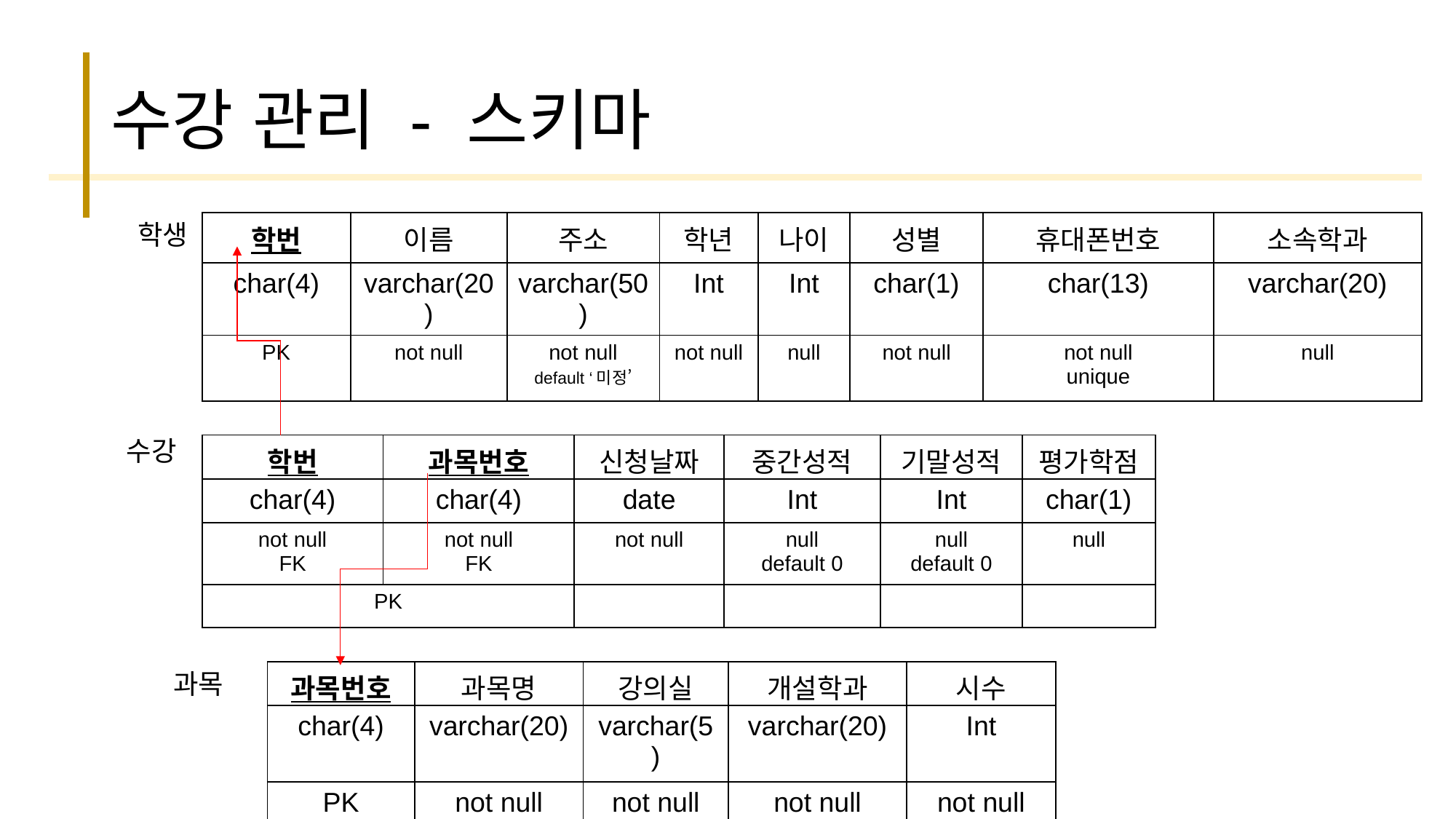

# 수강 관리 - 스키마
학생
| 학번 | 이름 | 주소 | 학년 | 나이 | 성별 | 휴대폰번호 | 소속학과 |
| --- | --- | --- | --- | --- | --- | --- | --- |
| char(4) | varchar(20) | varchar(50) | Int | Int | char(1) | char(13) | varchar(20) |
| PK | not null | not null default ‘미정’ | not null | null | not null | not null unique | null |
수강
| 학번 | 과목번호 | 신청날짜 | 중간성적 | 기말성적 | 평가학점 |
| --- | --- | --- | --- | --- | --- |
| char(4) | char(4) | date | Int | Int | char(1) |
| not null FK | not null FK | not null | null default 0 | null default 0 | null |
| PK |  |  |  |  |  |
과목
| 과목번호 | 과목명 | 강의실 | 개설학과 | 시수 |
| --- | --- | --- | --- | --- |
| char(4) | varchar(20) | varchar(5) | varchar(20) | Int |
| PK | not null | not null | not null | not null |